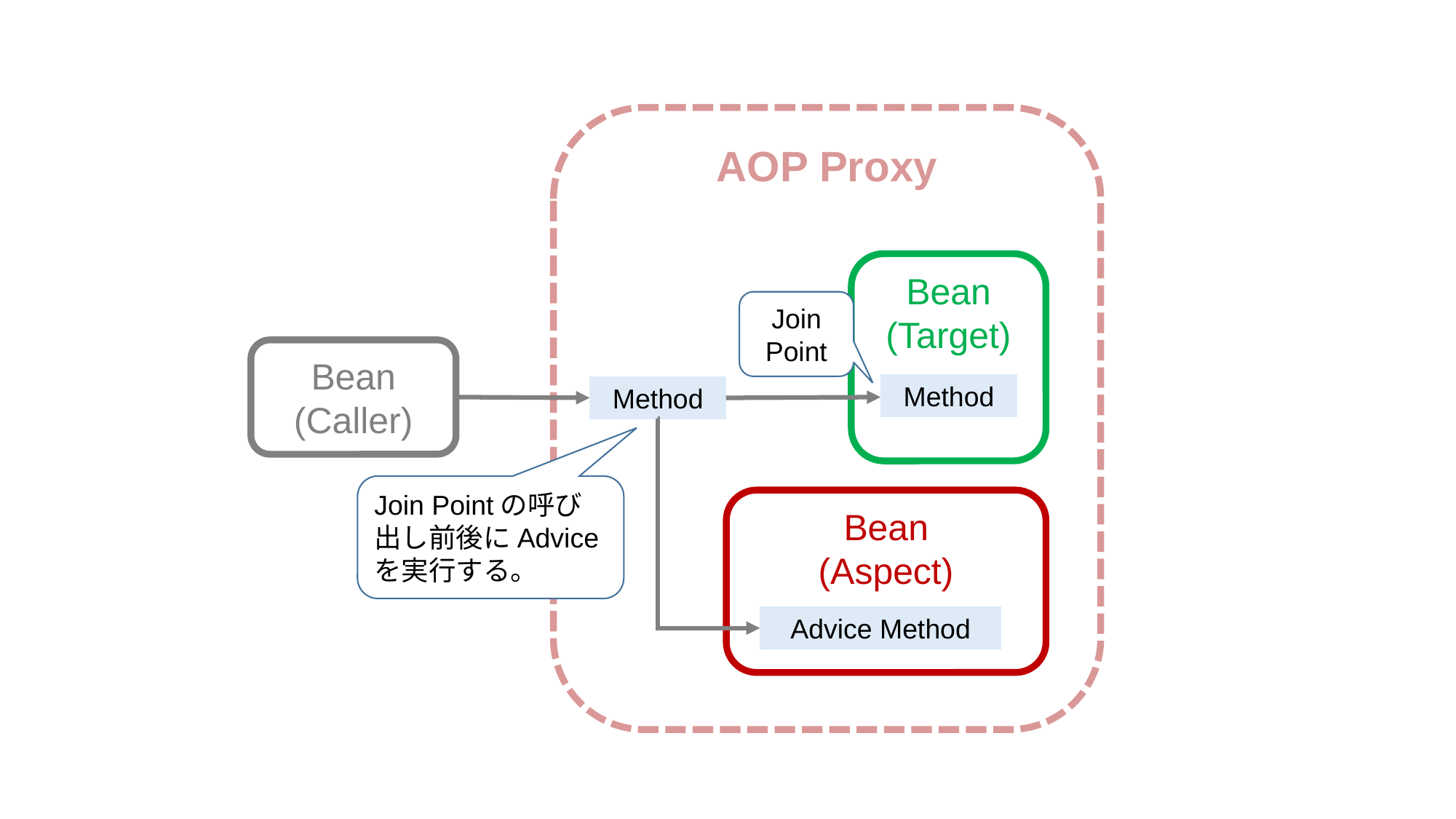

AOP Proxy
Bean
(Target)
Join Point
Method
Method
Bean
(Caller)
Join Pointの呼び出し前後にAdviceを実行する。
Bean
(Aspect)
Advice Method